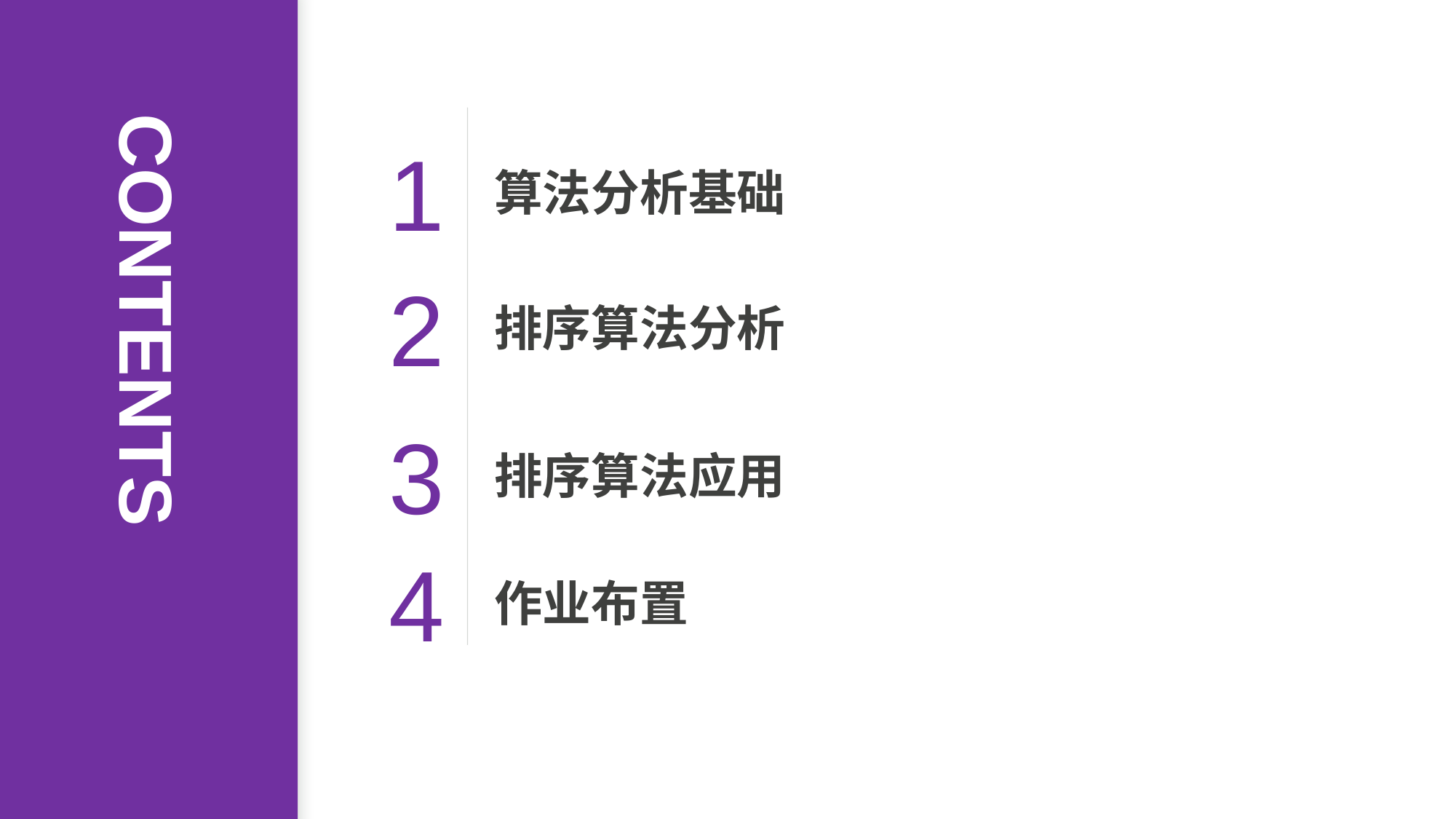

1
算法分析基础
2
排序算法分析
CONTENTS
3
排序算法应用
4
作业布置